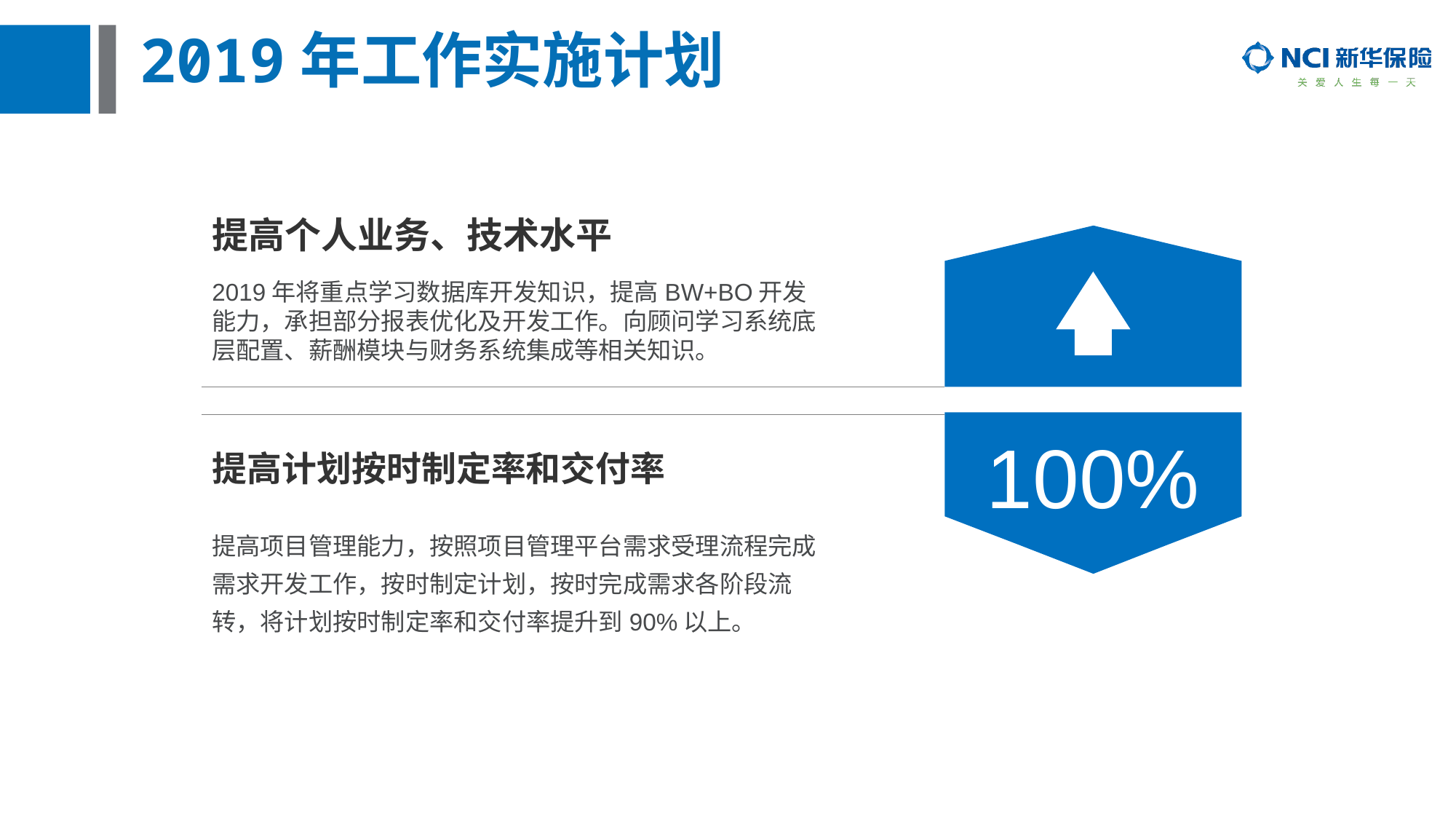

2019年工作实施计划
提高个人业务、技术水平

2019年将重点学习数据库开发知识，提高BW+BO开发能力，承担部分报表优化及开发工作。向顾问学习系统底层配置、薪酬模块与财务系统集成等相关知识。

100%

提高计划按时制定率和交付率
提高项目管理能力，按照项目管理平台需求受理流程完成需求开发工作，按时制定计划，按时完成需求各阶段流转，将计划按时制定率和交付率提升到90%以上。